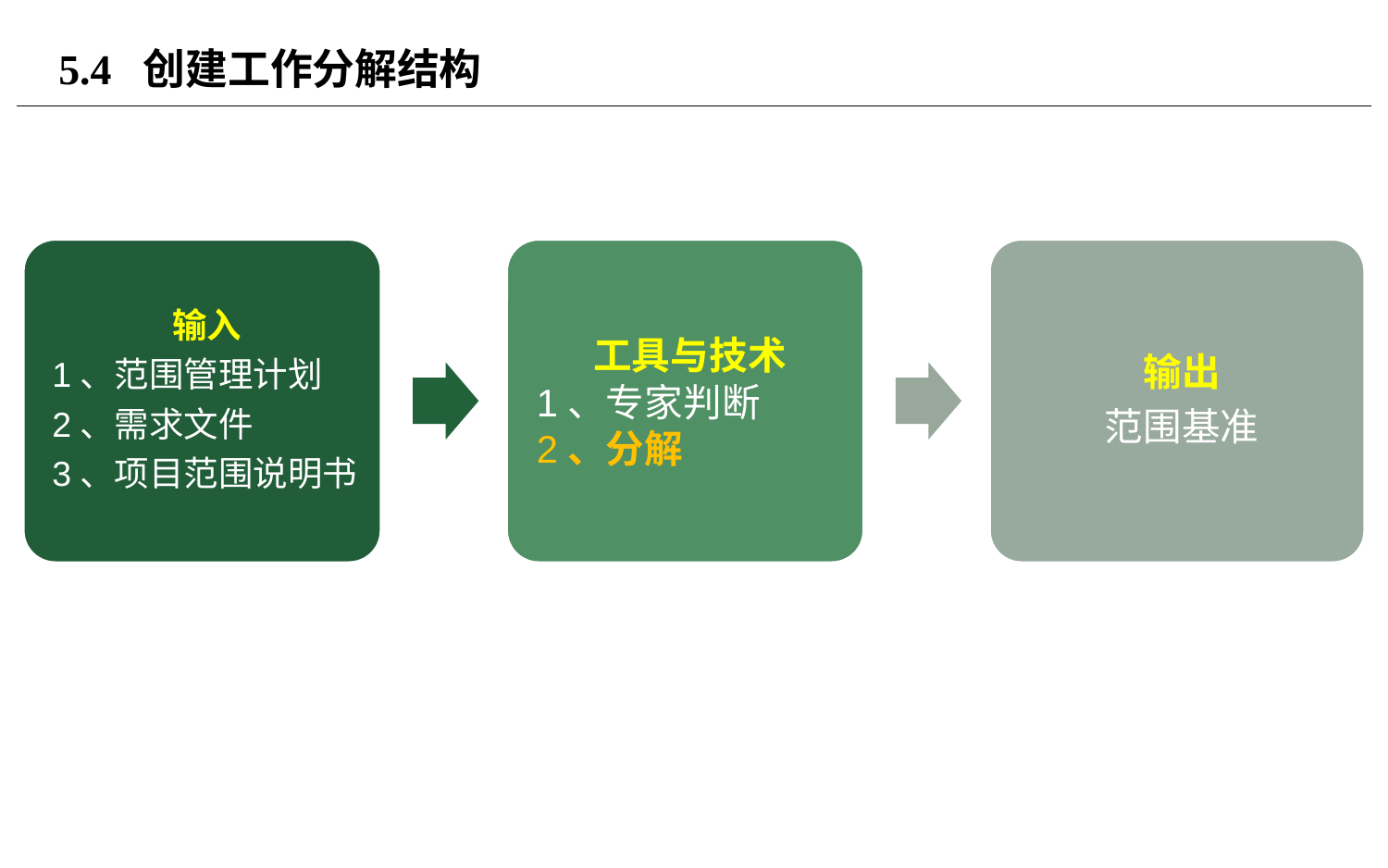

# 5.4  创建工作分解结构
输入
1、范围管理计划
2、需求文件
3、项目范围说明书

工具与技术
1、专家判断
2、分解

输出
范围基准